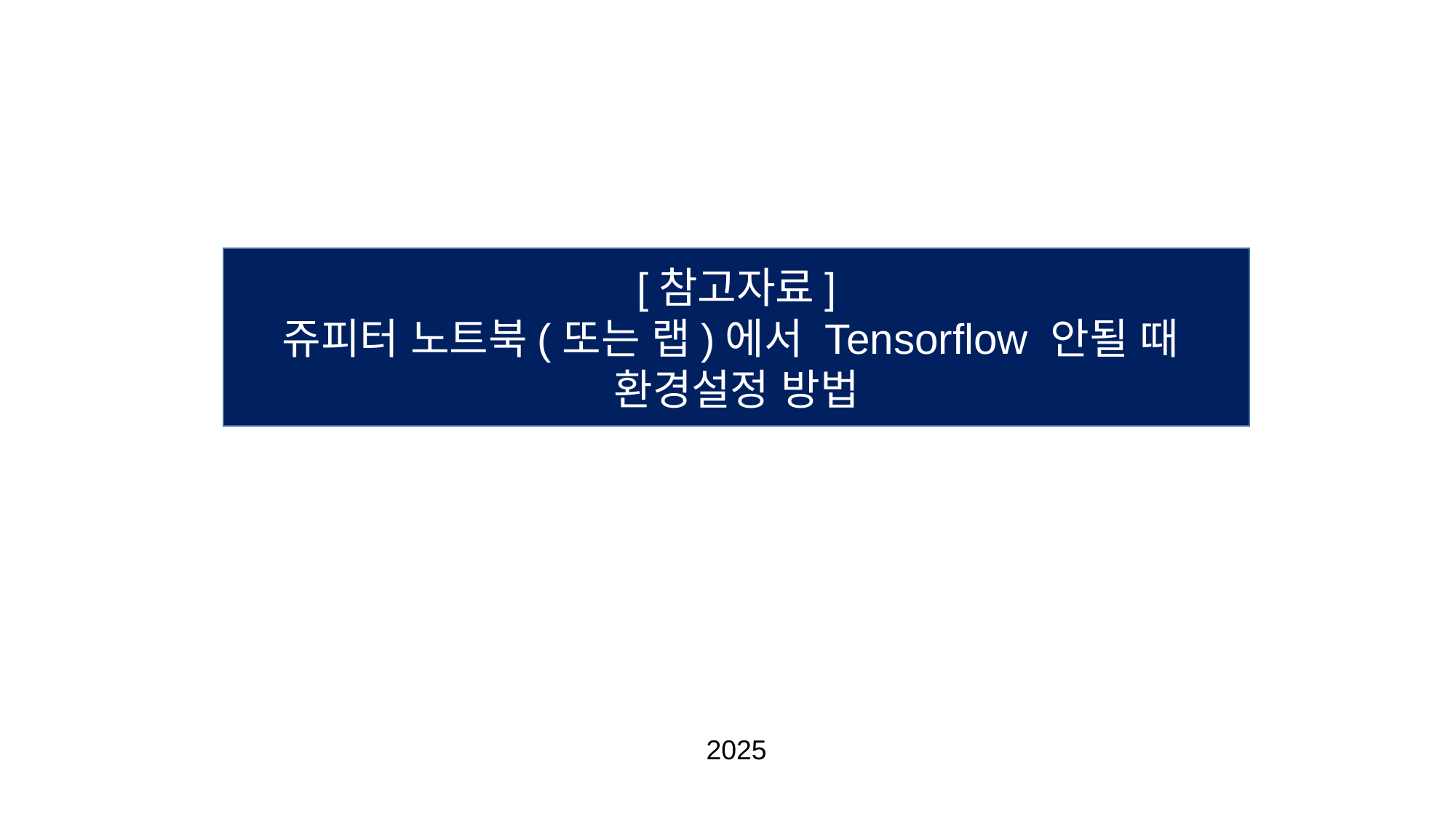

[참고자료]
쥬피터 노트북(또는 랩)에서 Tensorflow 안될 때
환경설정 방법
2025